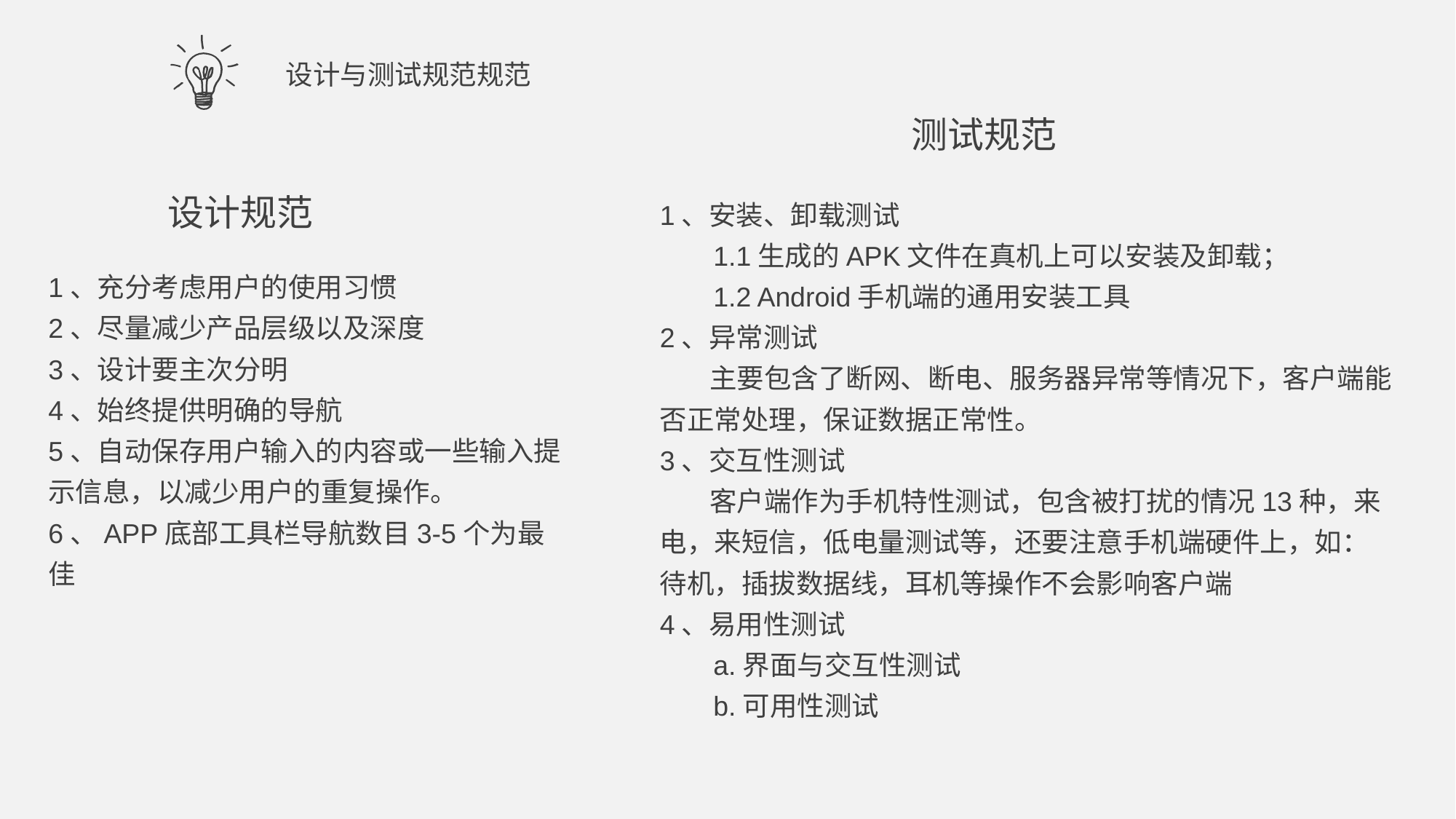

设计与测试规范规范
测试规范
设计规范
1、安装、卸载测试
       1.1生成的APK文件在真机上可以安装及卸载；
       1.2 Android手机端的通用安装工具
2、异常测试
       主要包含了断网、断电、服务器异常等情况下，客户端能否正常处理，保证数据正常性。
3、交互性测试
       客户端作为手机特性测试，包含被打扰的情况13种，来电，来短信，低电量测试等，还要注意手机端硬件上，如：待机，插拔数据线，耳机等操作不会影响客户端
4、易用性测试
       a.界面与交互性测试
       b.可用性测试
1、充分考虑用户的使用习惯
2、尽量减少产品层级以及深度
3、设计要主次分明
4、始终提供明确的导航
5、自动保存用户输入的内容或一些输入提示信息，以减少用户的重复操作。
6、APP底部工具栏导航数目3-5个为最佳